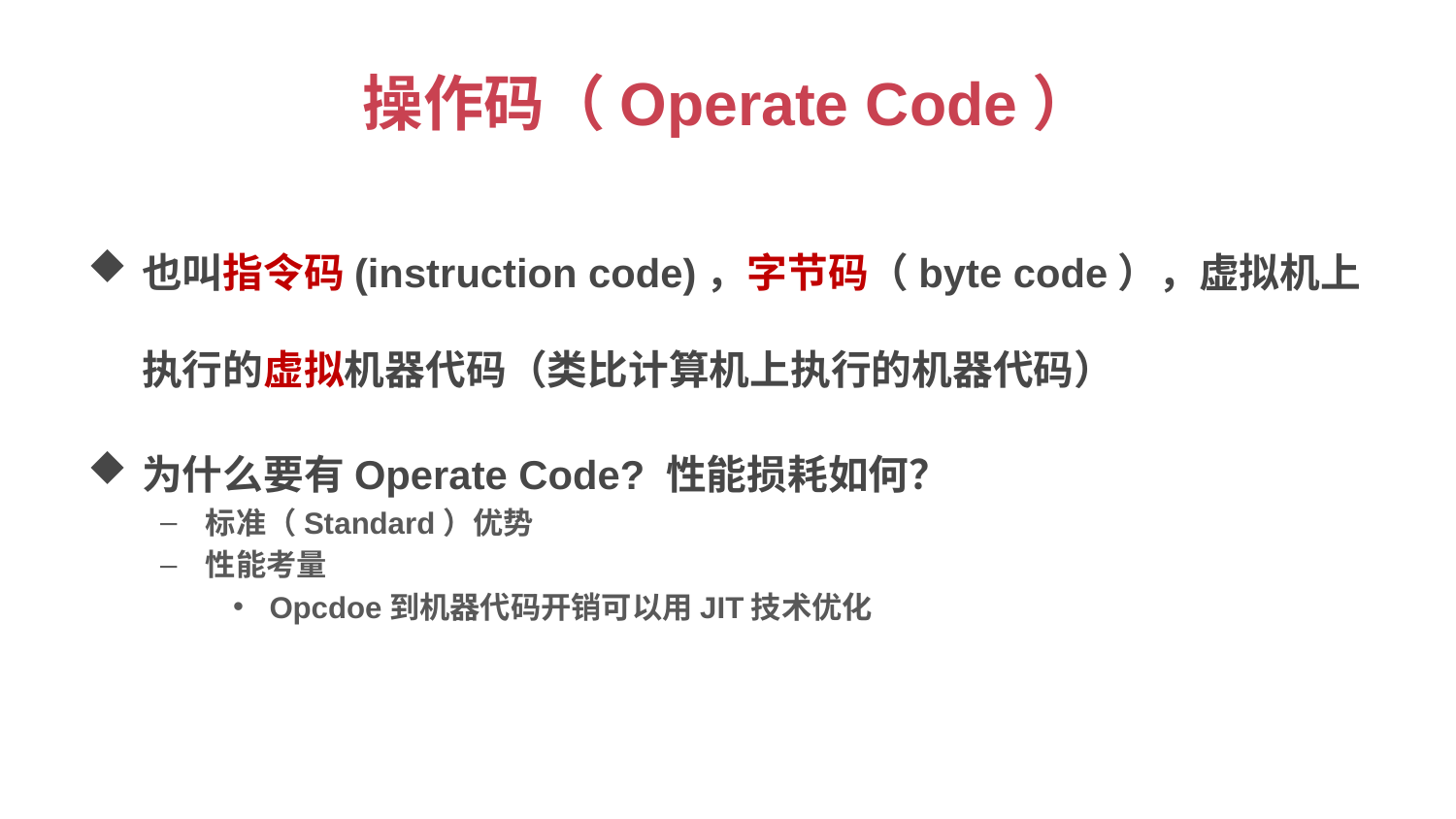

# 操作码（Operate Code）
也叫指令码(instruction code)，字节码（byte code），虚拟机上执行的虚拟机器代码（类比计算机上执行的机器代码）
为什么要有Operate Code? 性能损耗如何？
标准（Standard）优势
性能考量
Opcdoe到机器代码开销可以用JIT技术优化